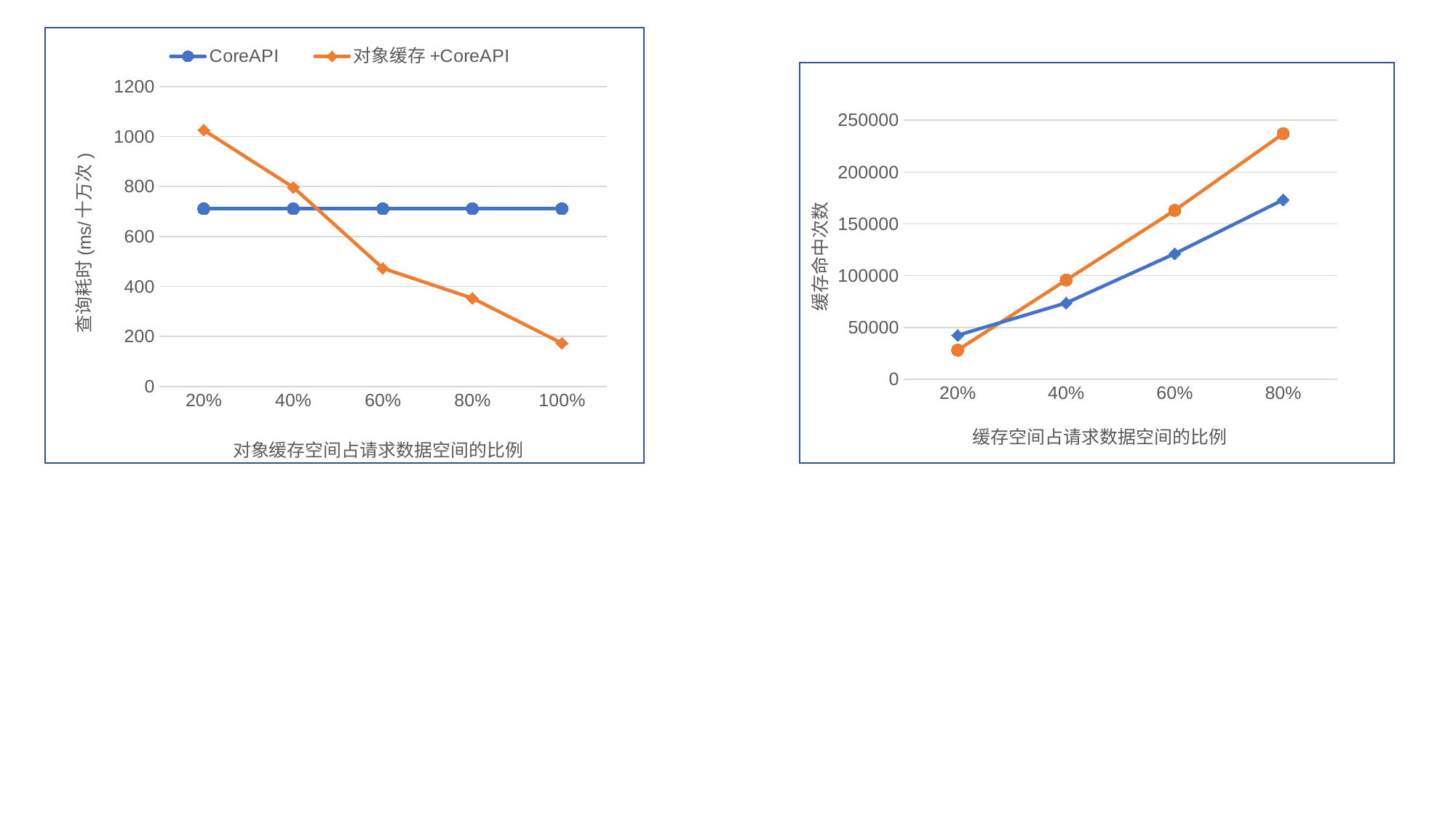

### Chart

| Category | CoreAPI | 对象缓存+CoreAPI |
|---|---|---|
| 0.2 | 711.0 | 1026.0 |
| 0.4 | 711.0 | 797.0 |
| 0.6 | 711.0 | 473.0 |
| 0.8 | 711.0 | 353.0 |
| 1 | 711.0 | 173.0 |

### Chart

| Category | 基于收益率的缓存策略 | 传统LRU缓存策略 |
|---|---|---|
| 0.2 | 28184.0 | 42462.0 |
| 0.4 | 95767.0 | 73702.0 |
| 0.6 | 162990.0 | 121185.0 |
| 0.8 | 236979.0 | 173199.0 |